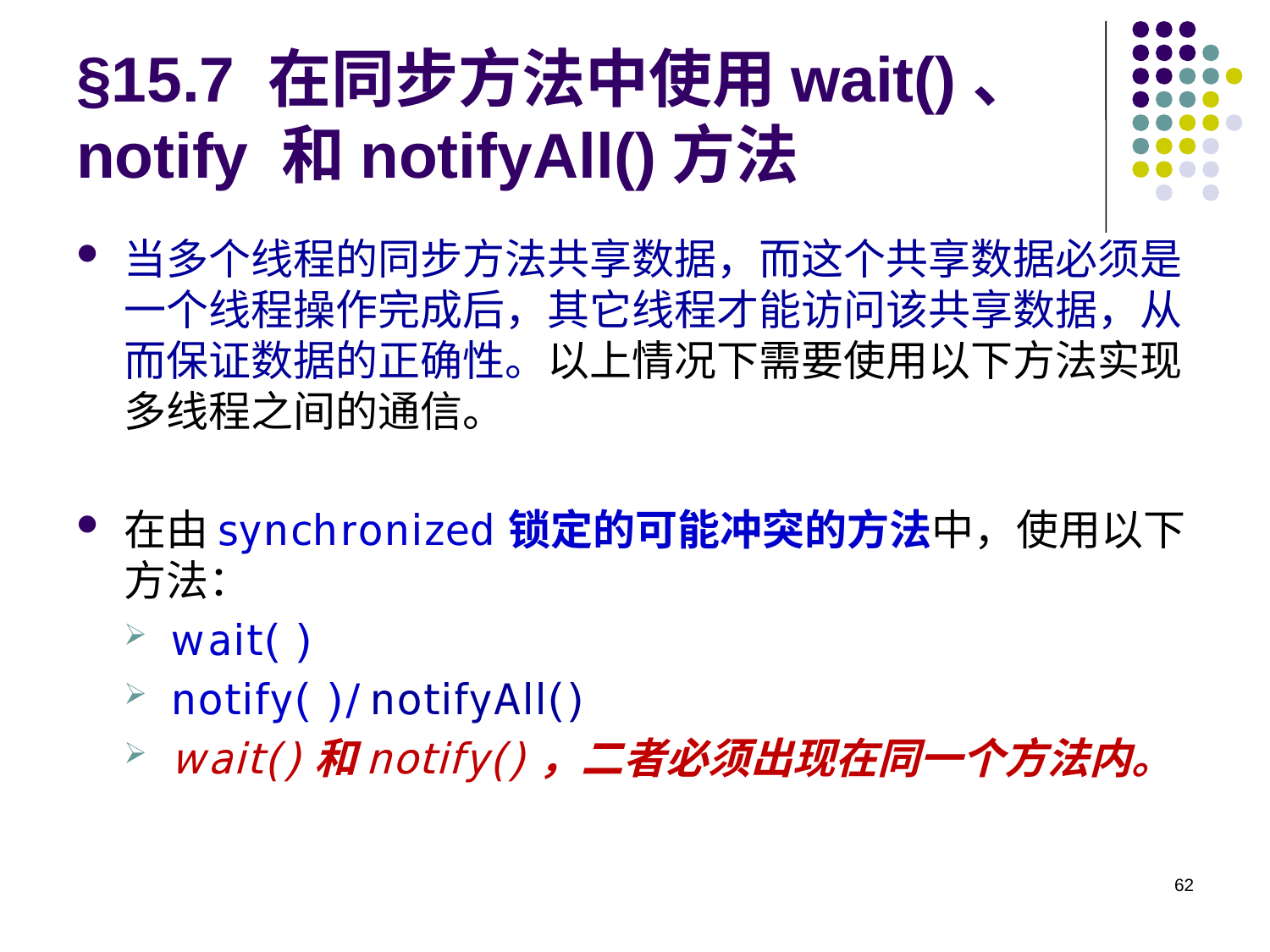

# §15.7 在同步方法中使用wait()、notify 和notifyAll()方法
当多个线程的同步方法共享数据，而这个共享数据必须是一个线程操作完成后，其它线程才能访问该共享数据，从而保证数据的正确性。以上情况下需要使用以下方法实现多线程之间的通信。

在由synchronized锁定的可能冲突的方法中，使用以下方法：
wait( )
notify( )/notifyAll()
wait()和notify()，二者必须出现在同一个方法内。

62